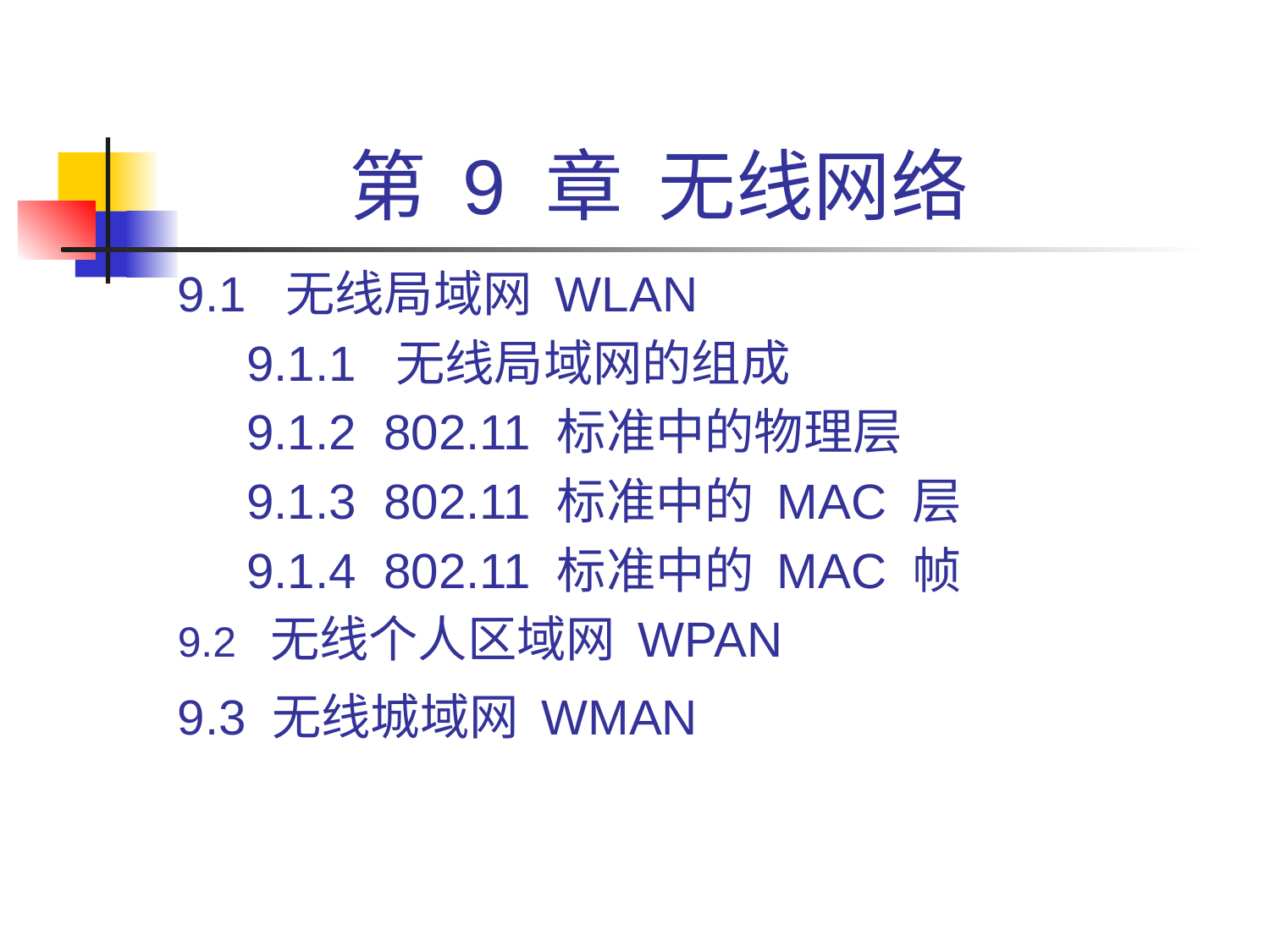

# 第 9 章  无线网络
9.1  无线局域网 WLAN
     9.1.1  无线局域网的组成
     9.1.2  802.11 标准中的物理层
     9.1.3  802.11 标准中的 MAC 层
     9.1.4  802.11 标准中的 MAC 帧
9.2  无线个人区域网 WPAN
9.3 无线城域网 WMAN